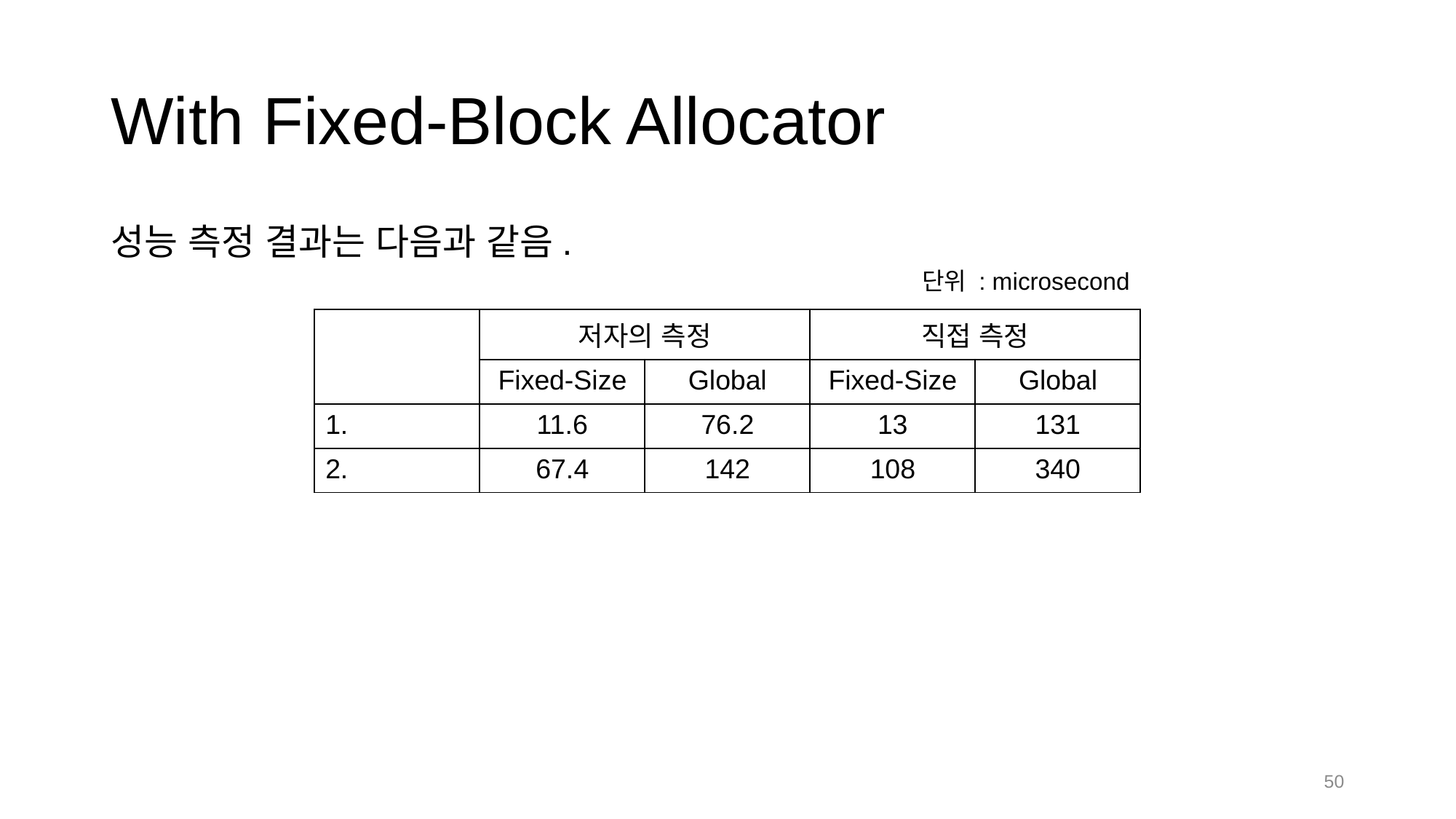

# With Fixed-Block Allocator
성능 측정 결과는 다음과 같음.
단위 : microsecond
|  | 저자의 측정 |  | 직접 측정 |  |
| --- | --- | --- | --- | --- |
|  | Fixed-Size | Global | Fixed-Size | Global |
| 1. | 11.6 | 76.2 | 13 | 131 |
| 2. | 67.4 | 142 | 108 | 340 |
50